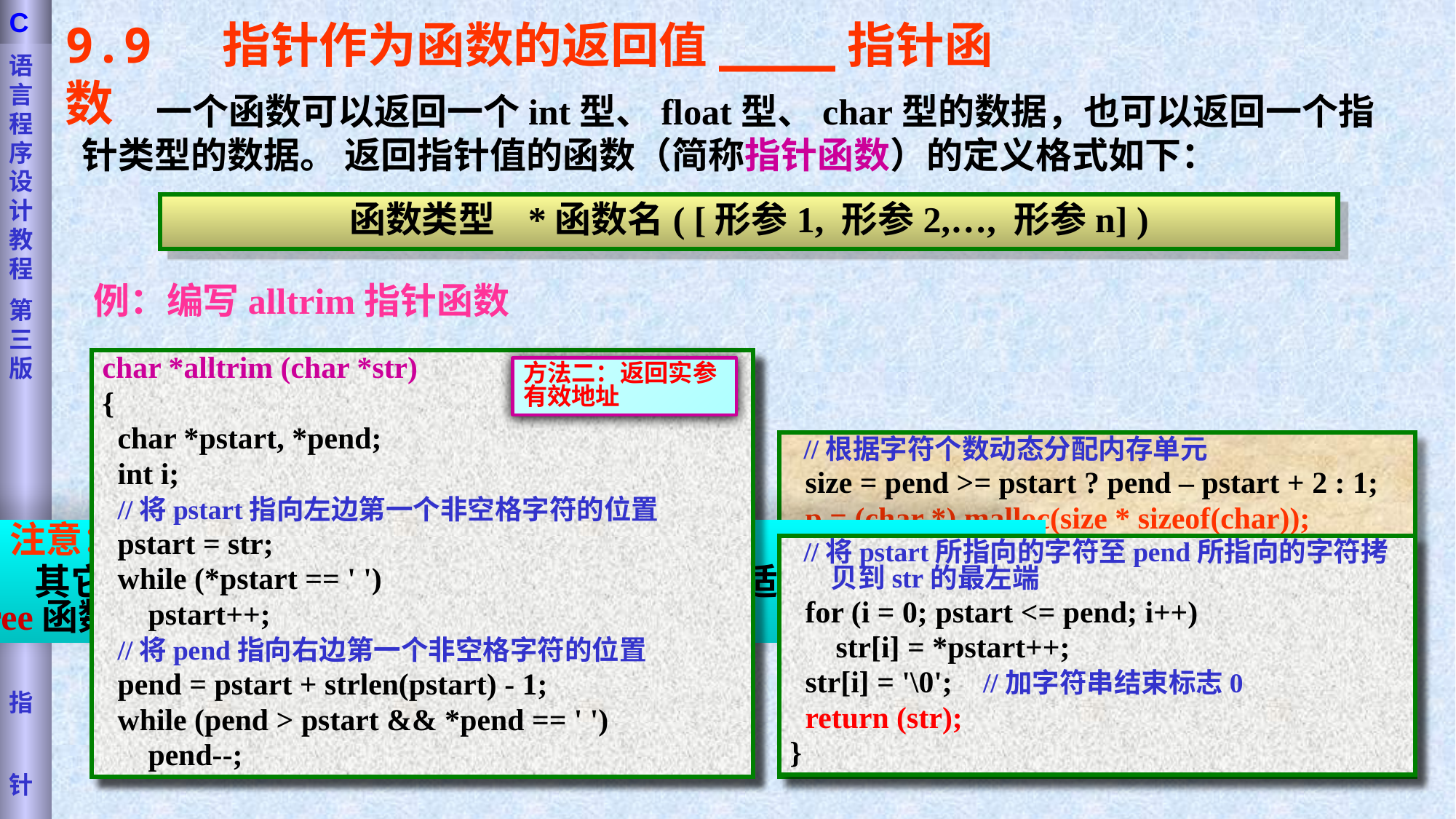

语言程序设计教程
第三版

第九章

指

针
C
9.9  指针作为函数的返回值____指针函数
        一个函数可以返回一个int型、float型、char型的数据，也可以返回一个指针类型的数据。 返回指针值的函数（简称指针函数）的定义格式如下：
函数类型   *函数名( [形参1, 形参2,…, 形参n] )
例：编写alltrim指针函数
char *alltrim (char *str)
{
  char *pstart, *pend;
  int i;
  //将pstart指向左边第一个非空格字符的位置
  pstart = str;
  while (*pstart == ' ')
      pstart++;
  //将pend指向右边第一个非空格字符的位置
  pend = pstart + strlen(pstart) - 1;
  while (pend > pstart && *pend == ' ')
      pend--;
方法二：返回实参有效地址
char *alltrim (char *str)
{
   char *p, *pstart, *pend;
    int i, size;
    //将pstart指向左边第一个非空格字符的位置
    pstart = str;
    while (*pstart == ' ')
         pstart++;
    //将pend指向右边第一个非空格字符的位置
    pend = pstart + strlen(pstart) - 1;
    while (pend > pstart && *pend == ' ')
         pend--;
方法一：返回动态内存分配的首地址
  //根据字符个数动态分配内存单元
  size = pend >= pstart ? pend – pstart + 2 : 1;
  p = (char *) malloc(size * sizeof(char));
  //将pstart所指向的字符至pend所指向的字符拷贝到p中
  for (i = 0; pstart <= pend; i++)
       p[i] = *pstart++;
  p[i] = '\0';   //加字符串结束标志0
  return (p);
}
注意：
  其它函数调用alltrim函数获取指针后，要在适当的时候，调用free函数释放这个指针。
  //将pstart所指向的字符至pend所指向的字符拷贝到str的最左端
  for (i = 0; pstart <= pend; i++)
      str[i] = *pstart++;
  str[i] = '\0';    //加字符串结束标志0
  return (str);
}